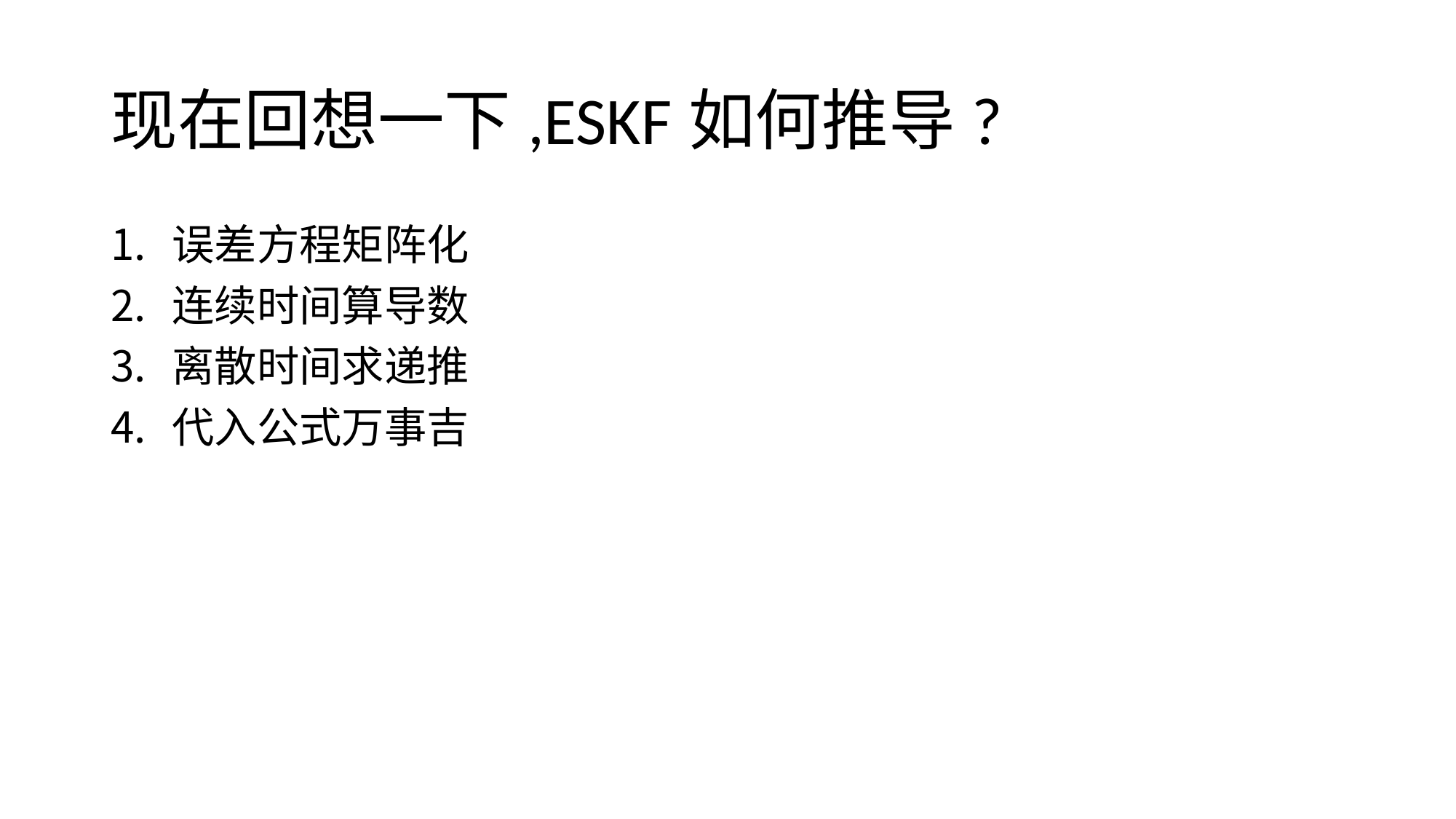

# 现在回想一下,ESKF如何推导?
误差方程矩阵化
连续时间算导数
离散时间求递推
代入公式万事吉